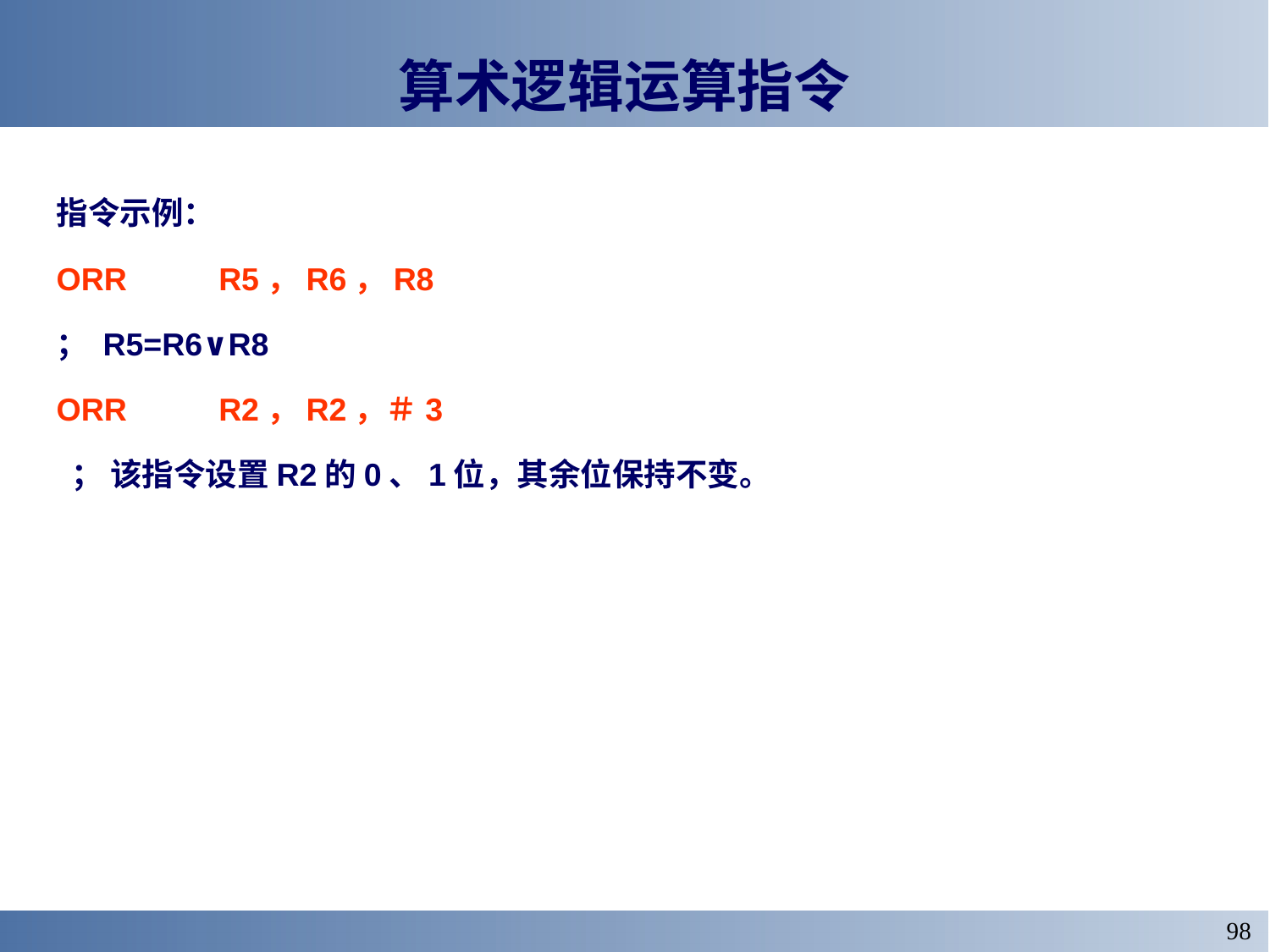

# 算术逻辑运算指令
指令示例：
ORR 	R5，R6，R8
； R5=R6∨R8
ORR 	R2，R2，＃3
 ； 该指令设置R2的0、1位，其余位保持不变。